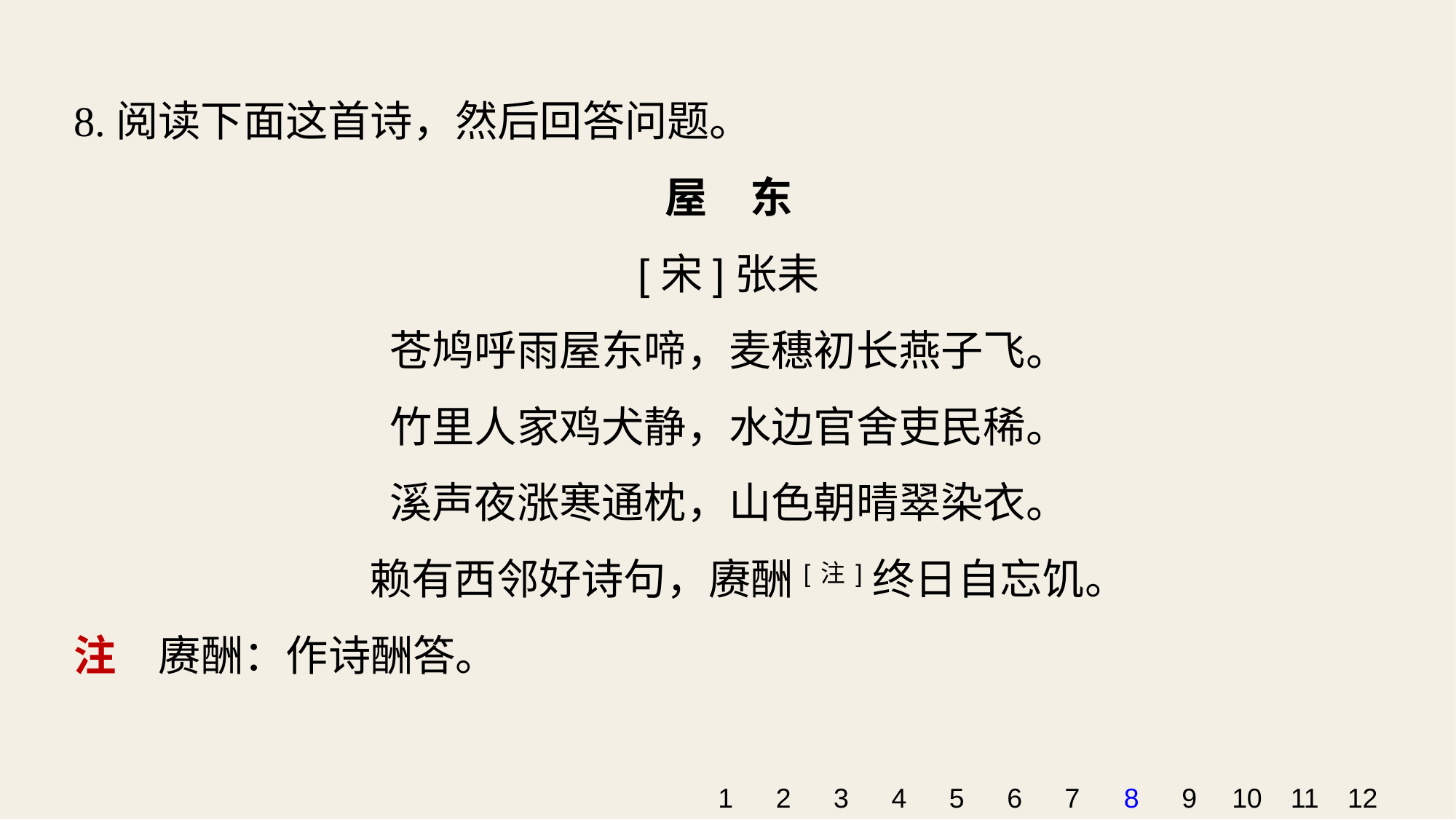

8.阅读下面这首诗，然后回答问题。
屋　东
[宋]张耒
苍鸠呼雨屋东啼，麦穗初长燕子飞。
竹里人家鸡犬静，水边官舍吏民稀。
溪声夜涨寒通枕，山色朝晴翠染衣。
   赖有西邻好诗句，赓酬[注]终日自忘饥。
注　赓酬：作诗酬答。
1
2
3
4
5
6
7
8
9
10
11
12